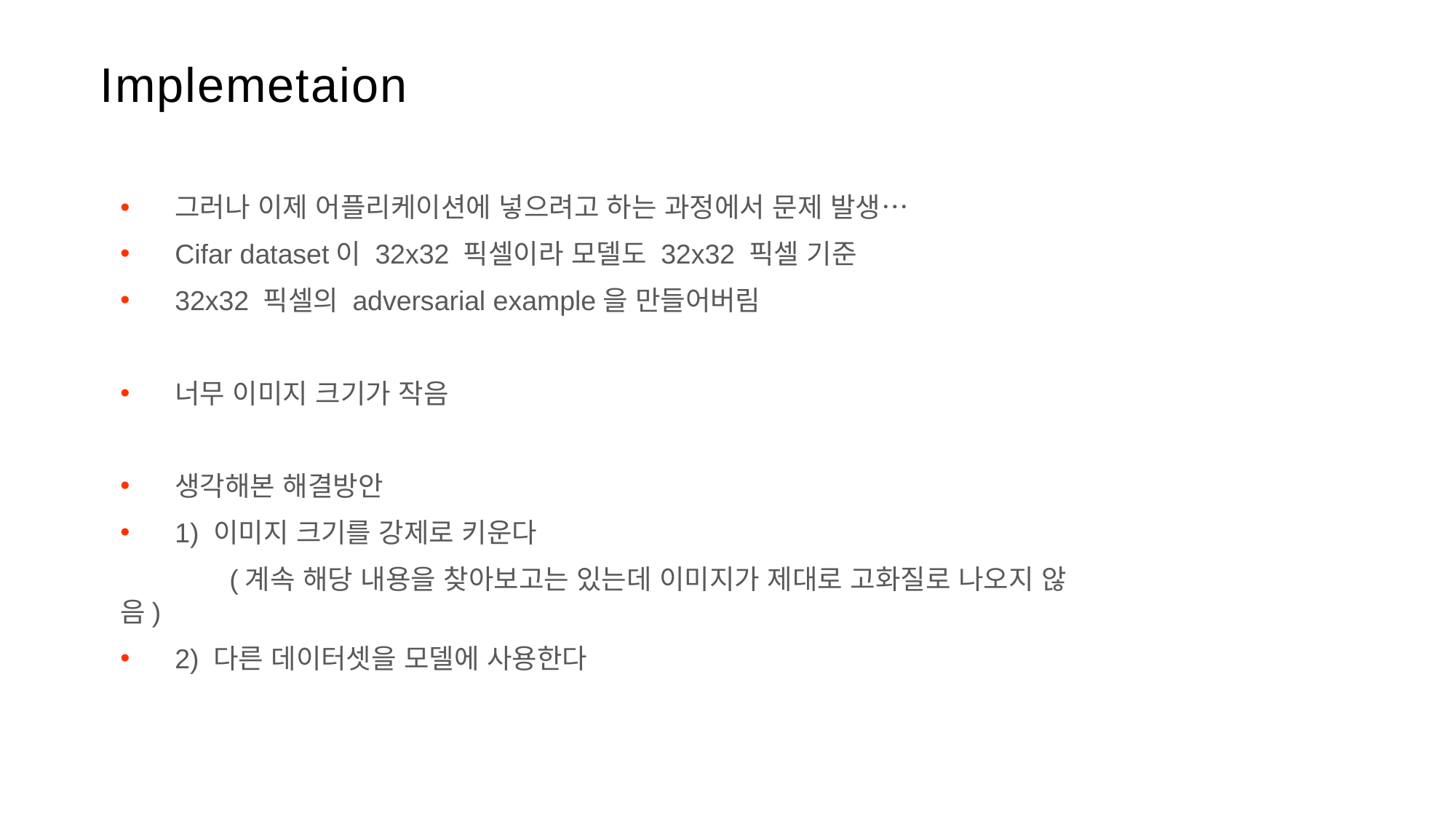

Implemetaion
그러나 이제 어플리케이션에 넣으려고 하는 과정에서 문제 발생…
Cifar dataset이 32x32 픽셀이라 모델도 32x32 픽셀 기준
32x32 픽셀의 adversarial example을 만들어버림

너무 이미지 크기가 작음

생각해본 해결방안
1) 이미지 크기를 강제로 키운다
	(계속 해당 내용을 찾아보고는 있는데 이미지가 제대로 고화질로 나오지 않음)
2) 다른 데이터셋을 모델에 사용한다